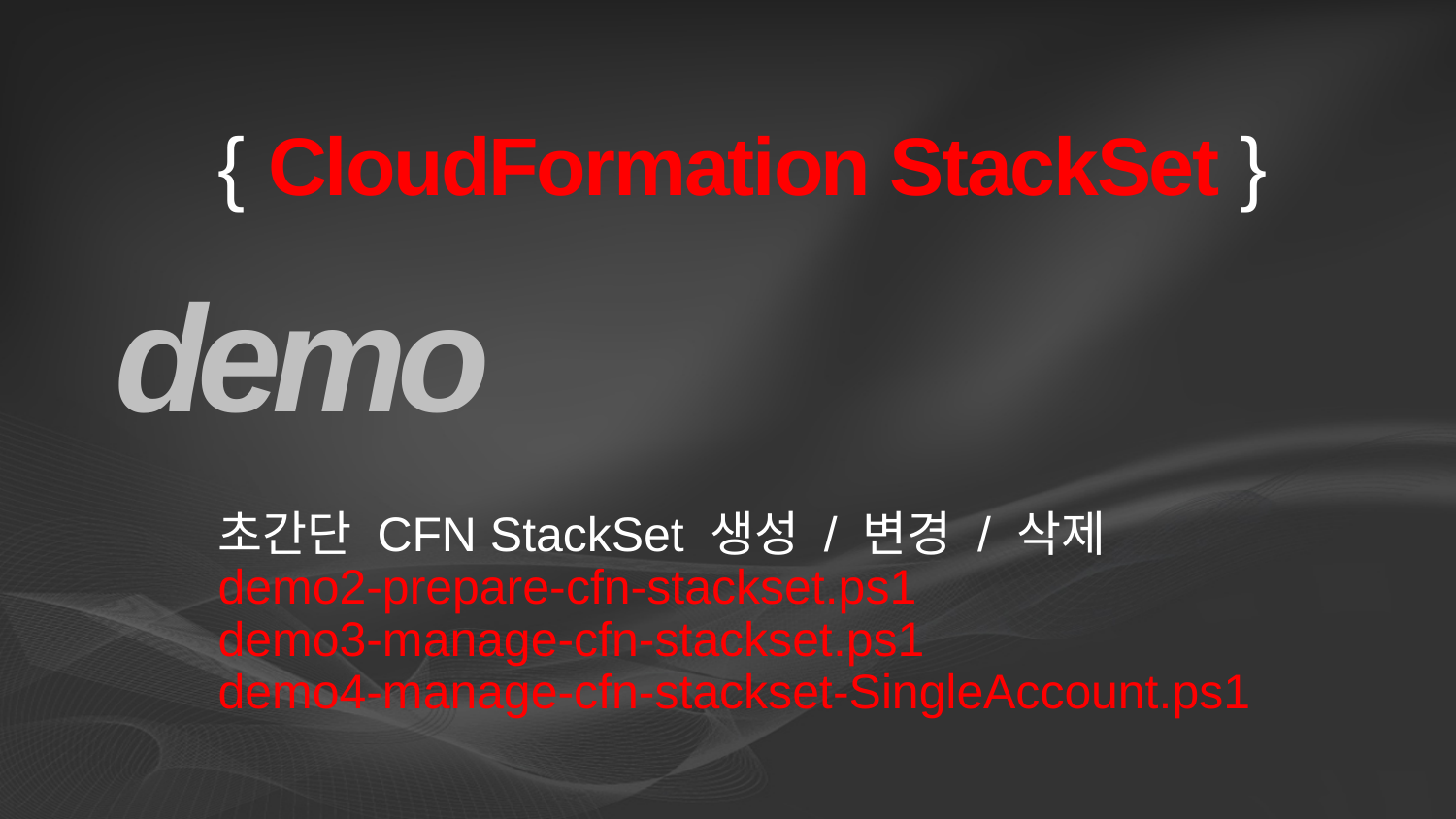

# { CloudFormation StackSet }
demo
초간단 CFN StackSet 생성 / 변경 / 삭제
demo2-prepare-cfn-stackset.ps1
demo3-manage-cfn-stackset.ps1
demo4-manage-cfn-stackset-SingleAccount.ps1